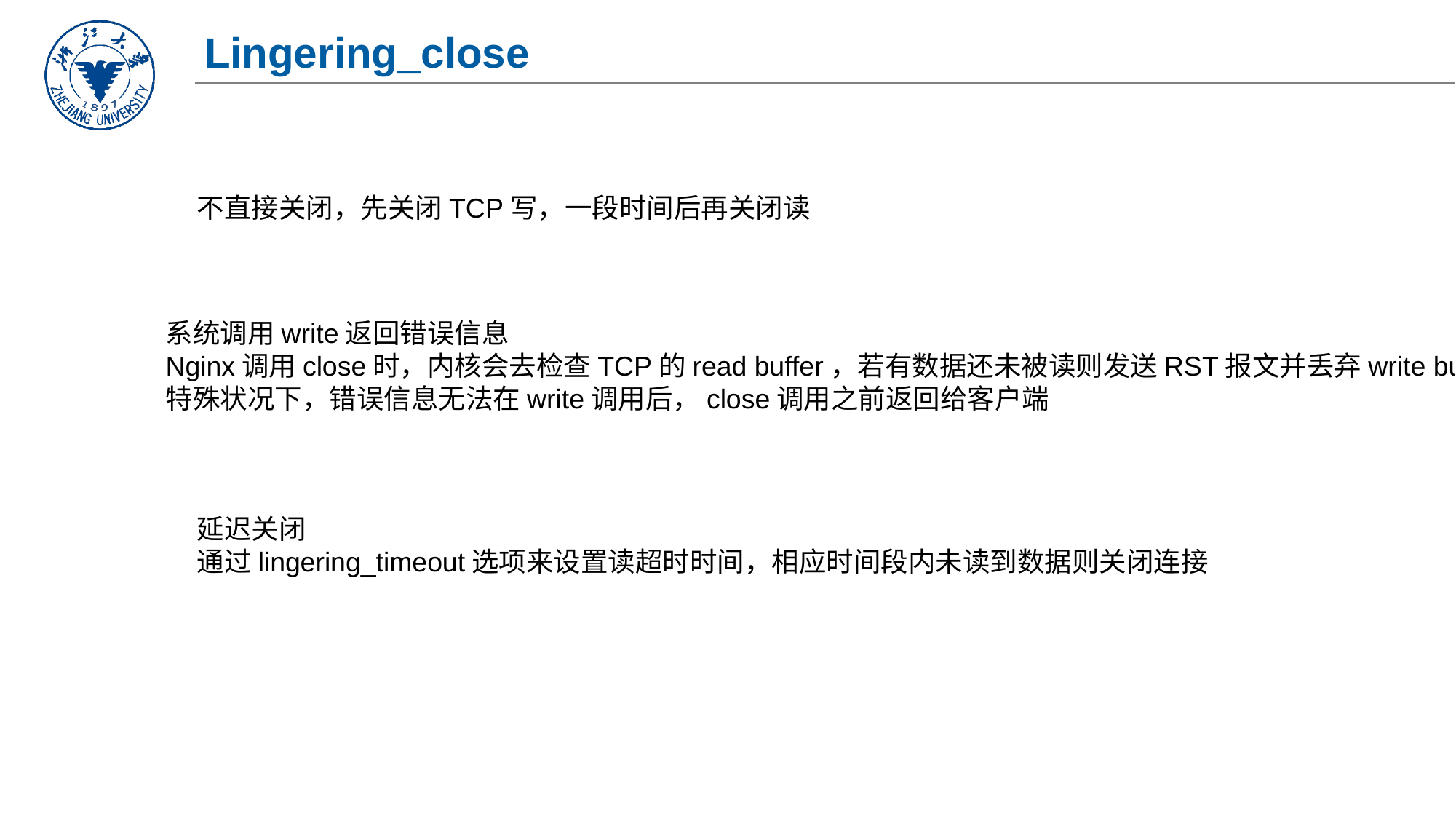

Lingering_close
不直接关闭，先关闭TCP写，一段时间后再关闭读
系统调用write返回错误信息
Nginx调用close时，内核会去检查TCP的read buffer，若有数据还未被读则发送RST报文并丢弃write buffer
特殊状况下，错误信息无法在write调用后，close调用之前返回给客户端
延迟关闭
通过lingering_timeout选项来设置读超时时间，相应时间段内未读到数据则关闭连接